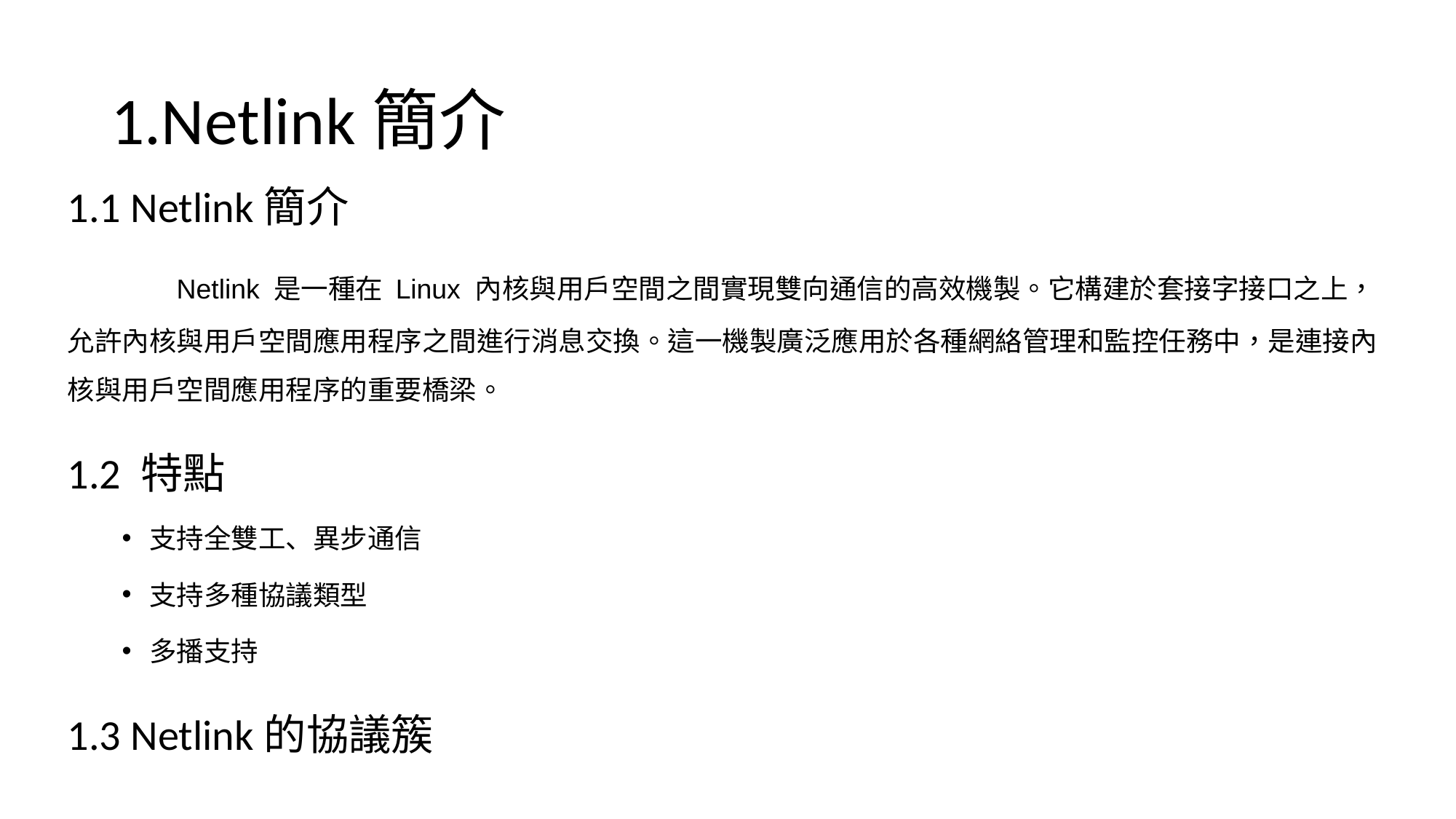

# 1.Netlink簡介
1.1 Netlink簡介
	Netlink 是一種在 Linux 內核與用戶空間之間實現雙向通信的高效機製。它構建於套接字接口之上，允許內核與用戶空間應用程序之間進行消息交換。這一機製廣泛應用於各種網絡管理和監控任務中，是連接內核與用戶空間應用程序的重要橋梁。
1.2 特點
支持全雙工、異步通信
支持多種協議類型
多播支持
1.3 Netlink的協議簇